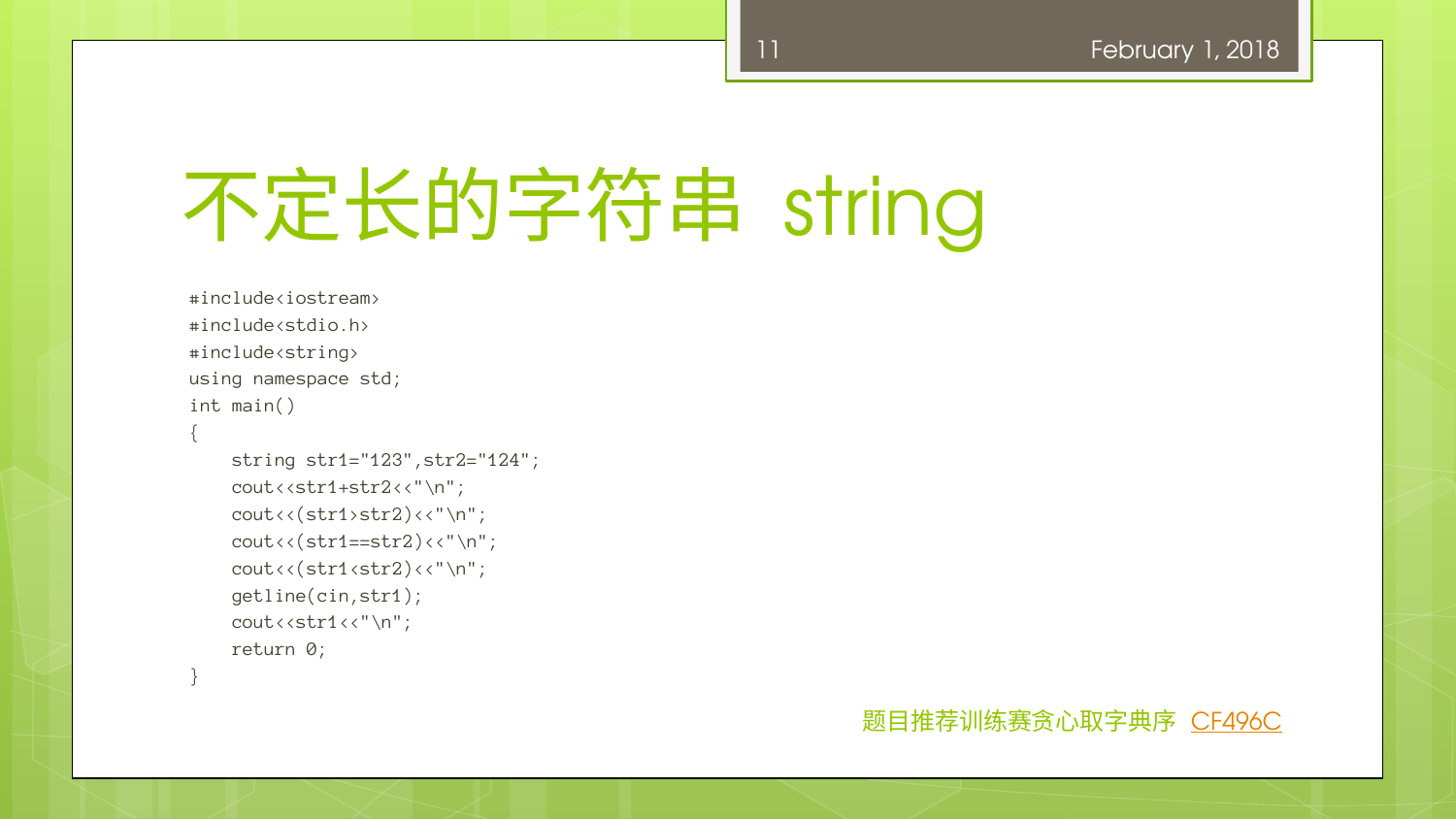

11
February 1, 2018
# 不定长的字符串 string
#include<iostream>
#include<stdio.h>
#include<string>
using namespace std;
int main()
{
    string str1="123",str2="124";
    cout<<str1+str2<<"\n";
    cout<<(str1>str2)<<"\n";
    cout<<(str1==str2)<<"\n";
    cout<<(str1<str2)<<"\n";
    getline(cin,str1);
    cout<<str1<<"\n";
    return 0;
}
题目推荐训练赛贪心取字典序 CF496C